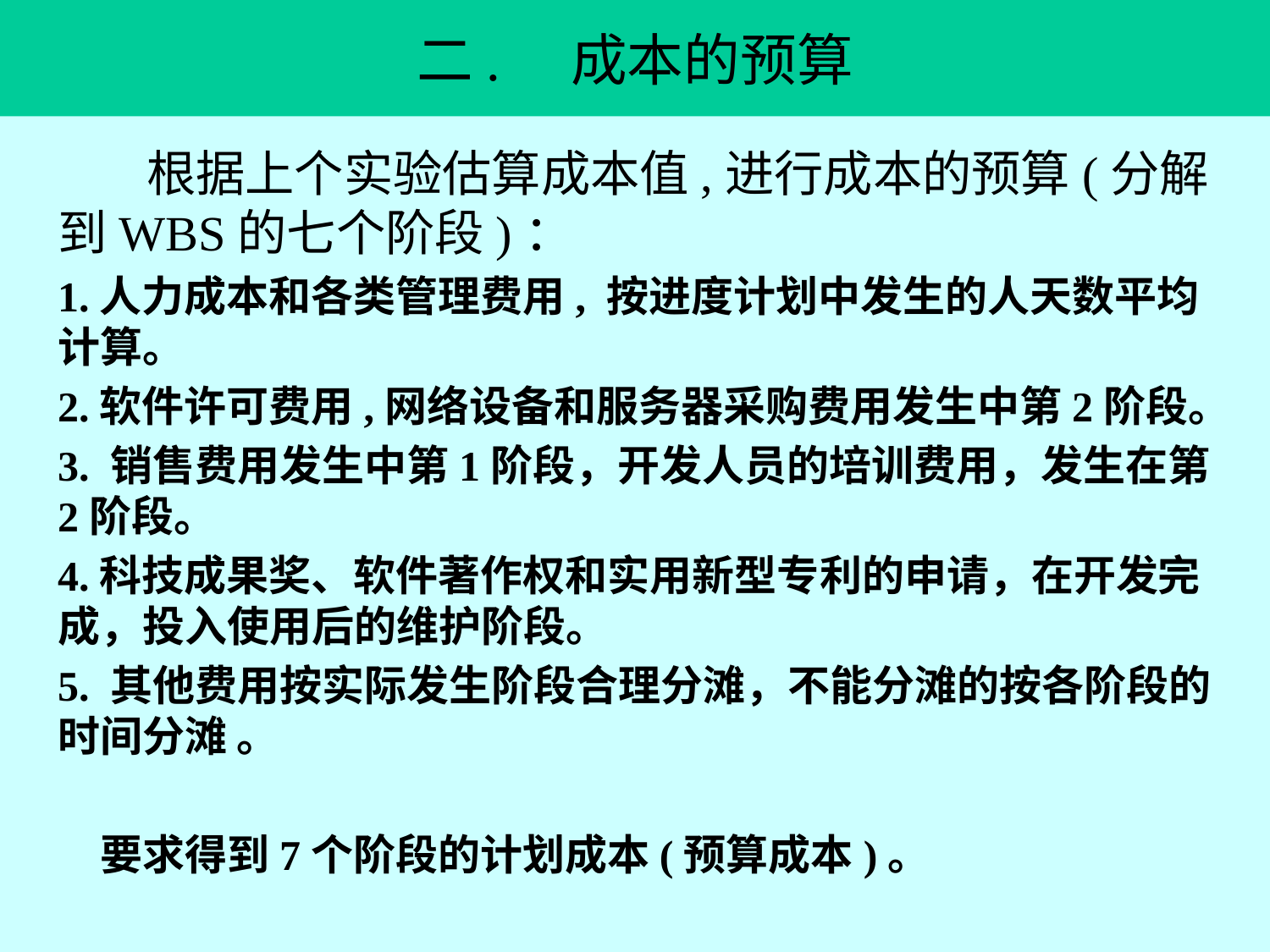

# 二.　成本的预算
       根据上个实验估算成本值,进行成本的预算(分解到WBS的七个阶段)：
1.人力成本和各类管理费用, 按进度计划中发生的人天数平均计算。
2.软件许可费用,网络设备和服务器采购费用发生中第2阶段。
3. 销售费用发生中第1阶段，开发人员的培训费用，发生在第2阶段。
4.科技成果奖、软件著作权和实用新型专利的申请，在开发完成，投入使用后的维护阶段。
5. 其他费用按实际发生阶段合理分滩，不能分滩的按各阶段的时间分滩 。

　要求得到7个阶段的计划成本(预算成本)。